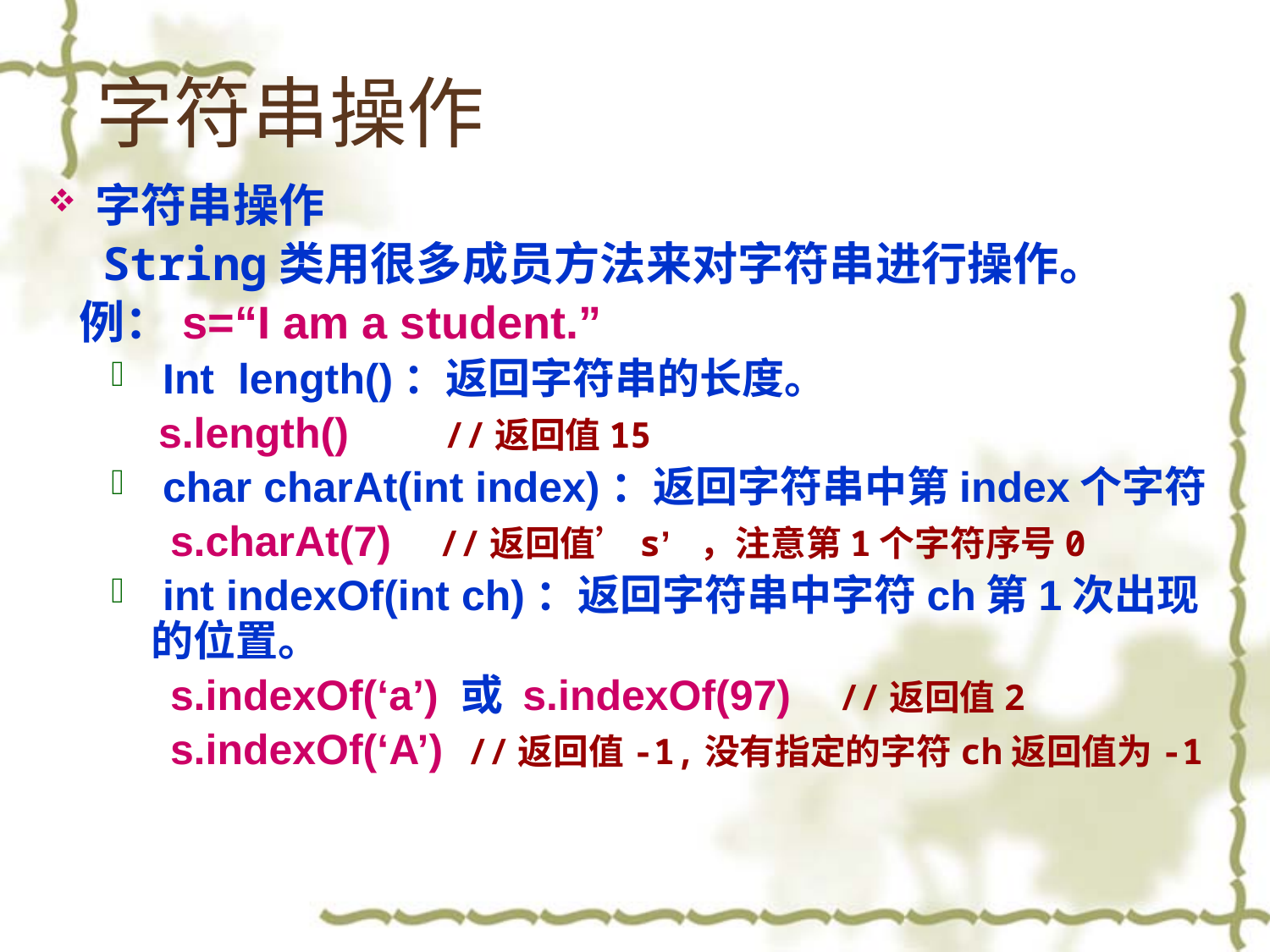

# 字符串操作
字符串操作
  String类用很多成员方法来对字符串进行操作。
  例：s=“I am a student.”
 Int  length()：返回字符串的长度。
    s.length()        //返回值15
 char charAt(int index)：返回字符串中第index个字符
     s.charAt(7)    //返回值’s’ ，注意第1个字符序号0
 int indexOf(int ch)：返回字符串中字符ch第1次出现的位置。
     s.indexOf(‘a’) 或 s.indexOf(97)    //返回值2
     s.indexOf(‘A’)  //返回值-1,没有指定的字符ch返回值为-1